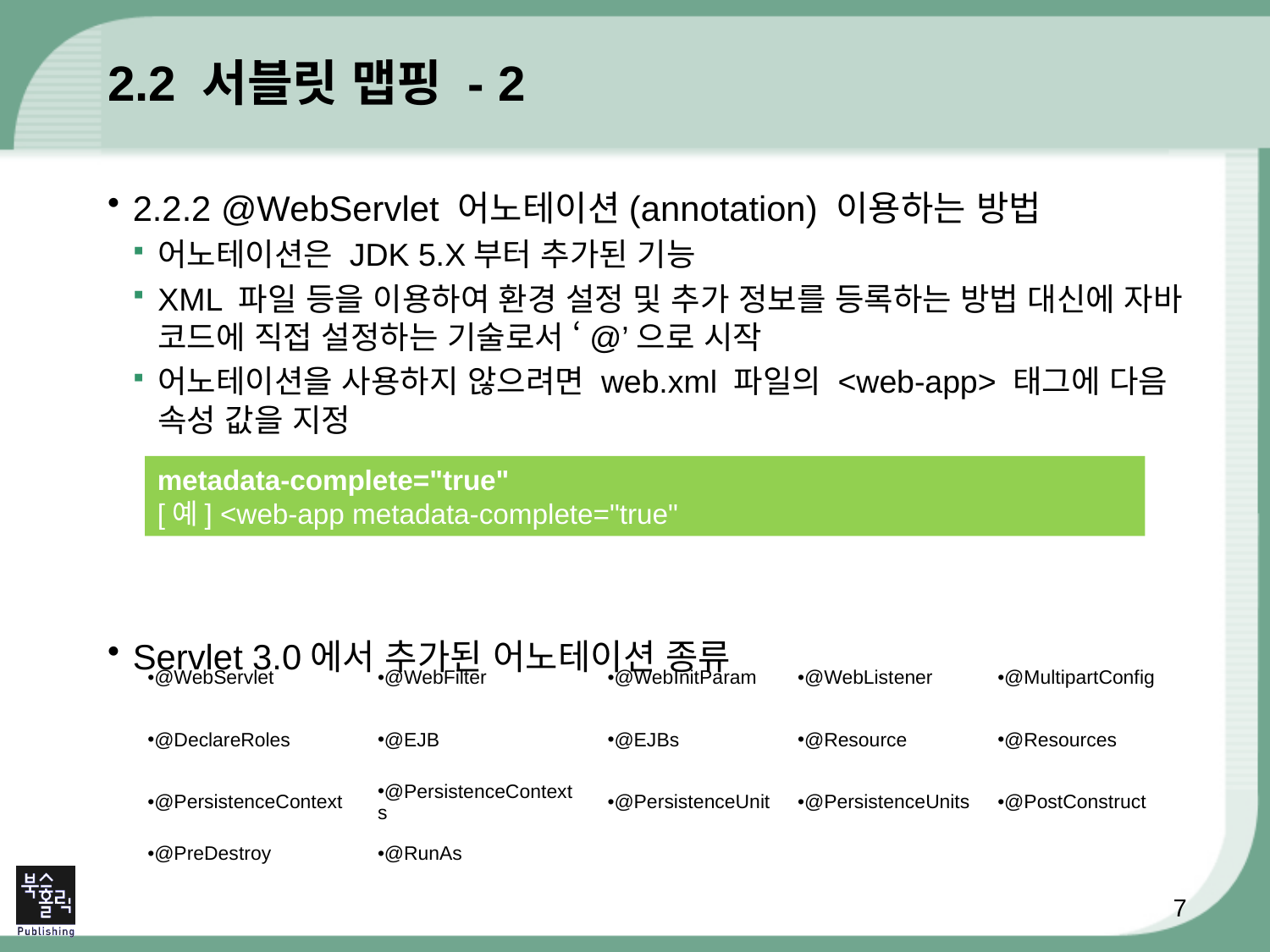

# 2.2 서블릿 맵핑 - 2
2.2.2 @WebServlet 어노테이션(annotation) 이용하는 방법
어노테이션은 JDK 5.X부터 추가된 기능
XML 파일 등을 이용하여 환경 설정 및 추가 정보를 등록하는 방법 대신에 자바 코드에 직접 설정하는 기술로서 ‘@’으로 시작
어노테이션을 사용하지 않으려면 web.xml 파일의 <web-app> 태그에 다음 속성 값을 지정

Servlet 3.0에서 추가된 어노테이션 종류
metadata-complete="true"
[예] <web-app metadata-complete="true"
| @WebServlet | @WebFilter | @WebInitParam | @WebListener | @MultipartConfig |
| --- | --- | --- | --- | --- |
| @DeclareRoles | @EJB | @EJBs | @Resource | @Resources |
| @PersistenceContext | @PersistenceContexts | @PersistenceUnit | @PersistenceUnits | @PostConstruct |
| @PreDestroy | @RunAs |  |  |  |
7